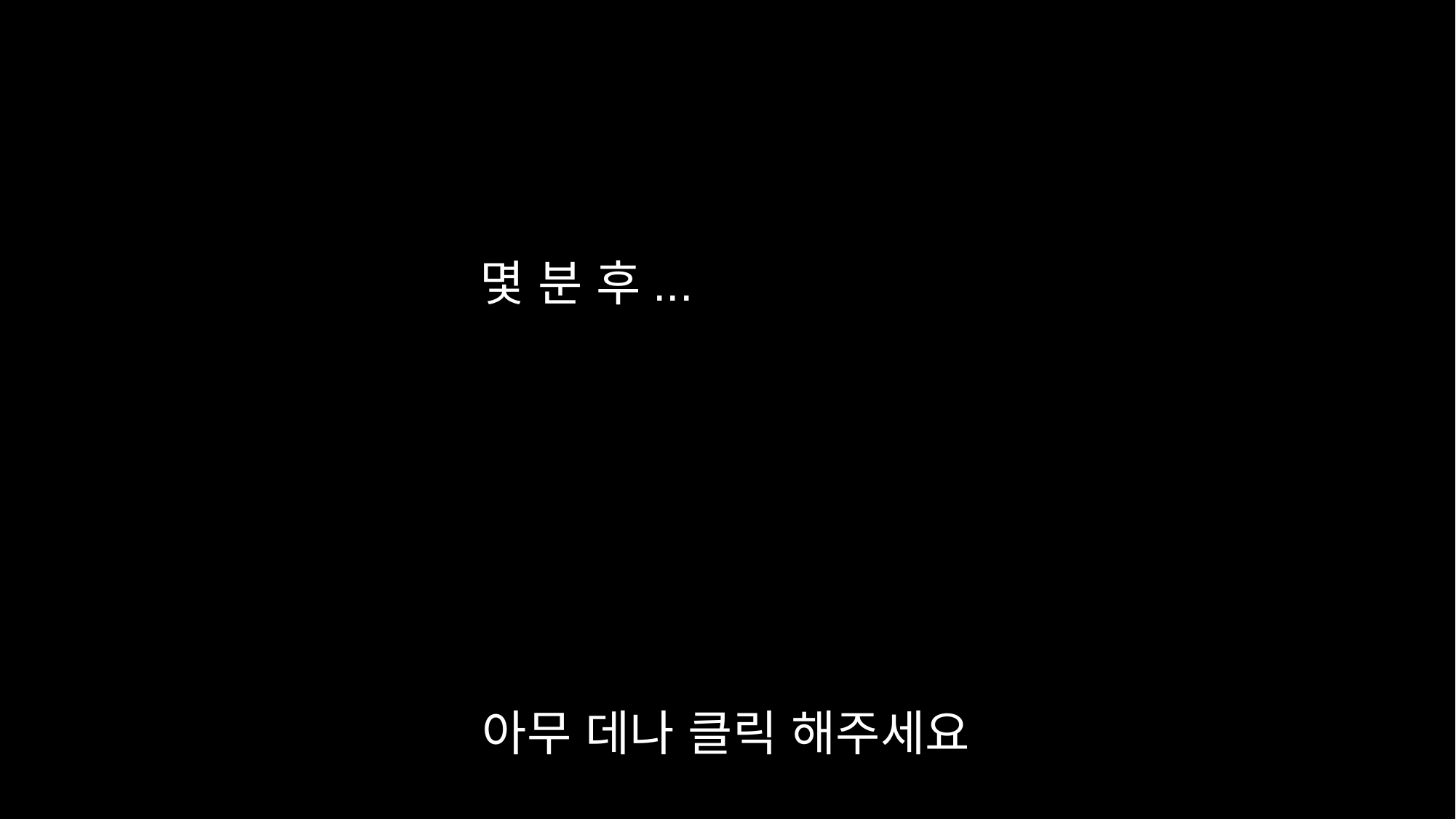

몇 분 후...
아무 데나 클릭 해주세요